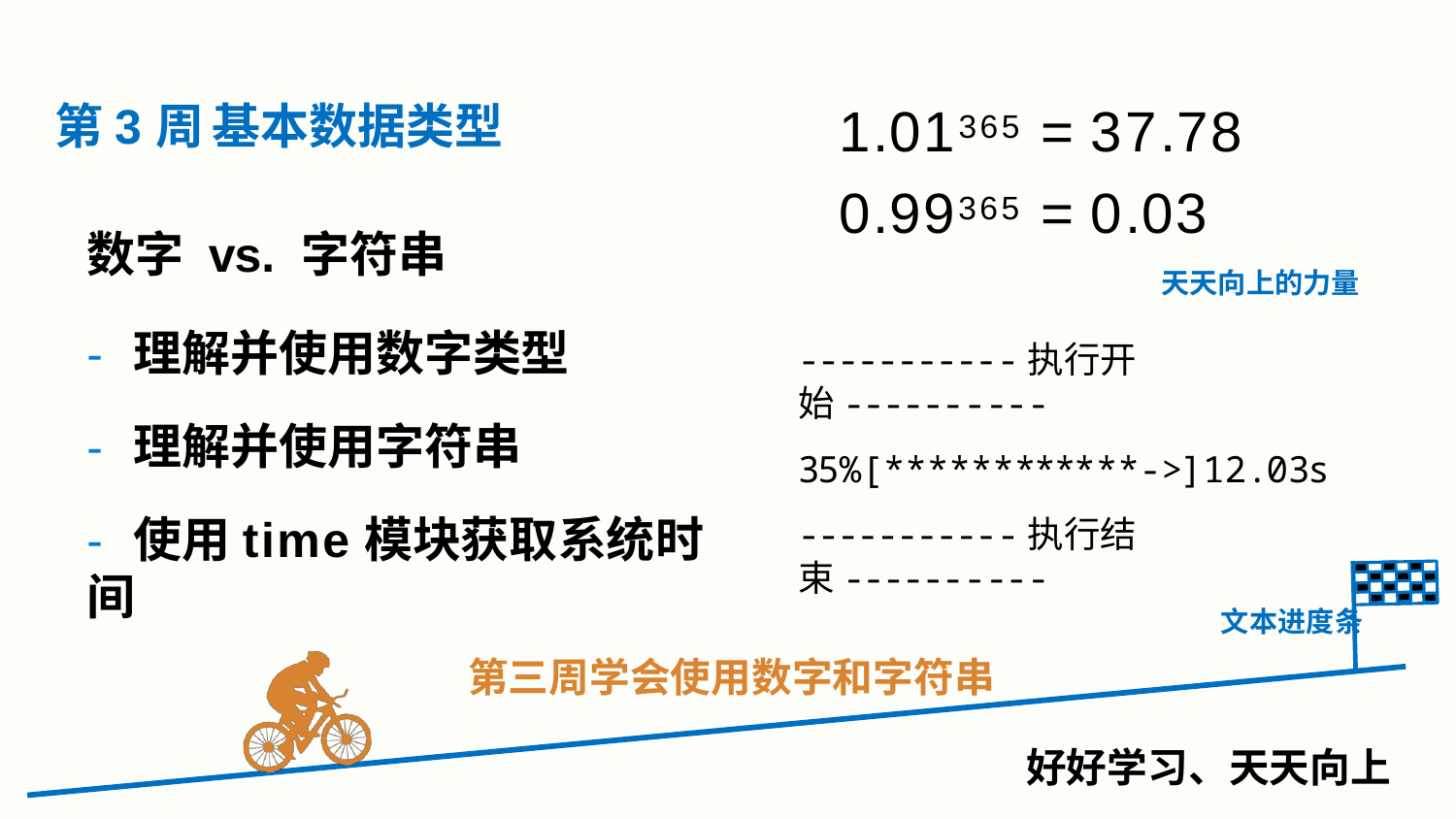

1.01365  = 37.78
0.99365  = 0.03
天天向上的力量
# 第3周	基本数据类型
数字 vs. 字符串
- 理解并使用数字类型
- 理解并使用字符串
- 使用time模块获取系统时间
-----------执行开始----------
35%[************->]12.03s
-----------执行结束----------
文本进度条

第三周学会使用数字和字符串

好好学习、天天向上